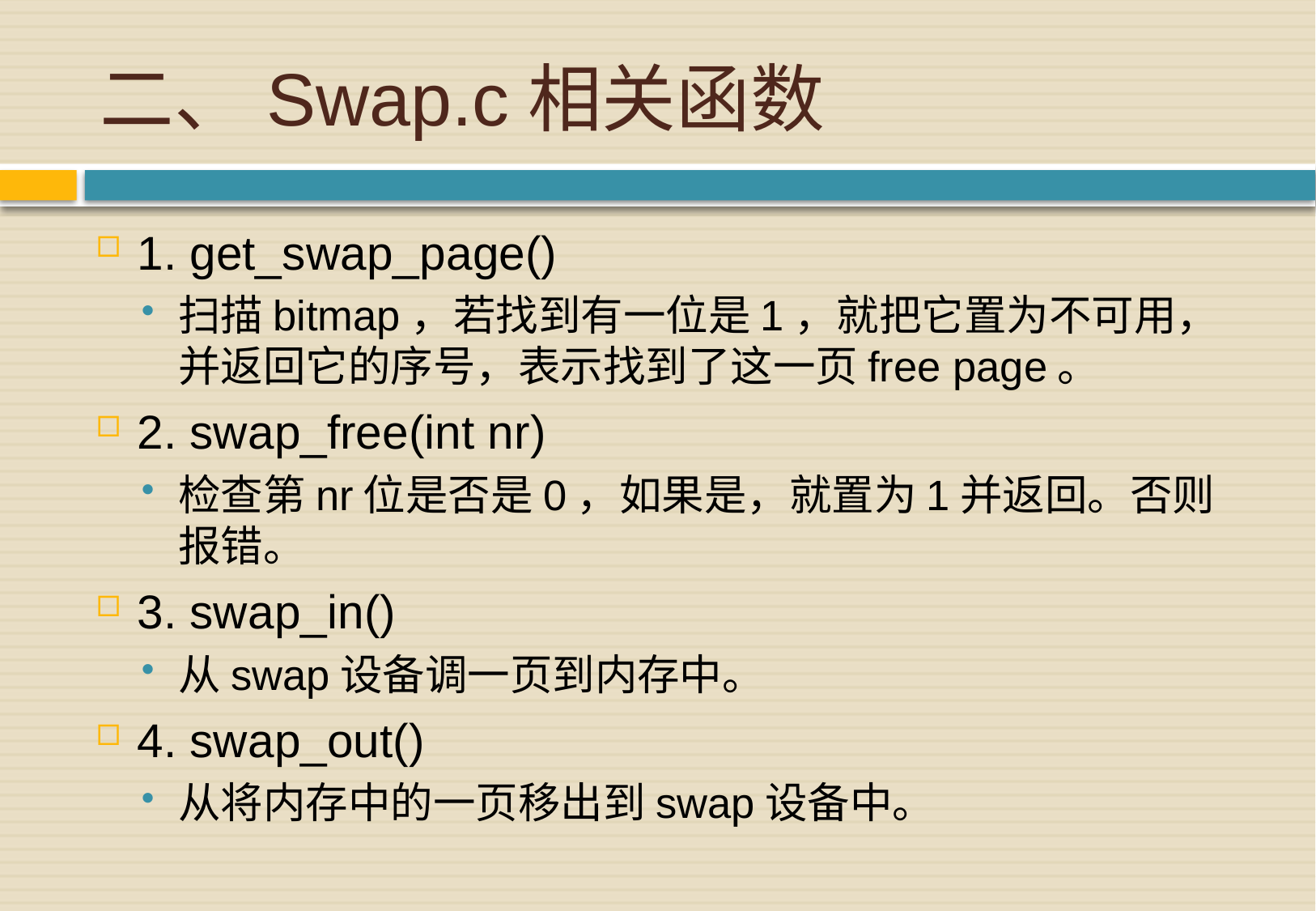

# 二、Swap.c相关函数
1. get_swap_page()
扫描bitmap，若找到有一位是1，就把它置为不可用，并返回它的序号，表示找到了这一页free page。
2. swap_free(int nr)
检查第nr位是否是0，如果是，就置为1并返回。否则报错。
3. swap_in()
从swap设备调一页到内存中。
4. swap_out()
从将内存中的一页移出到swap设备中。